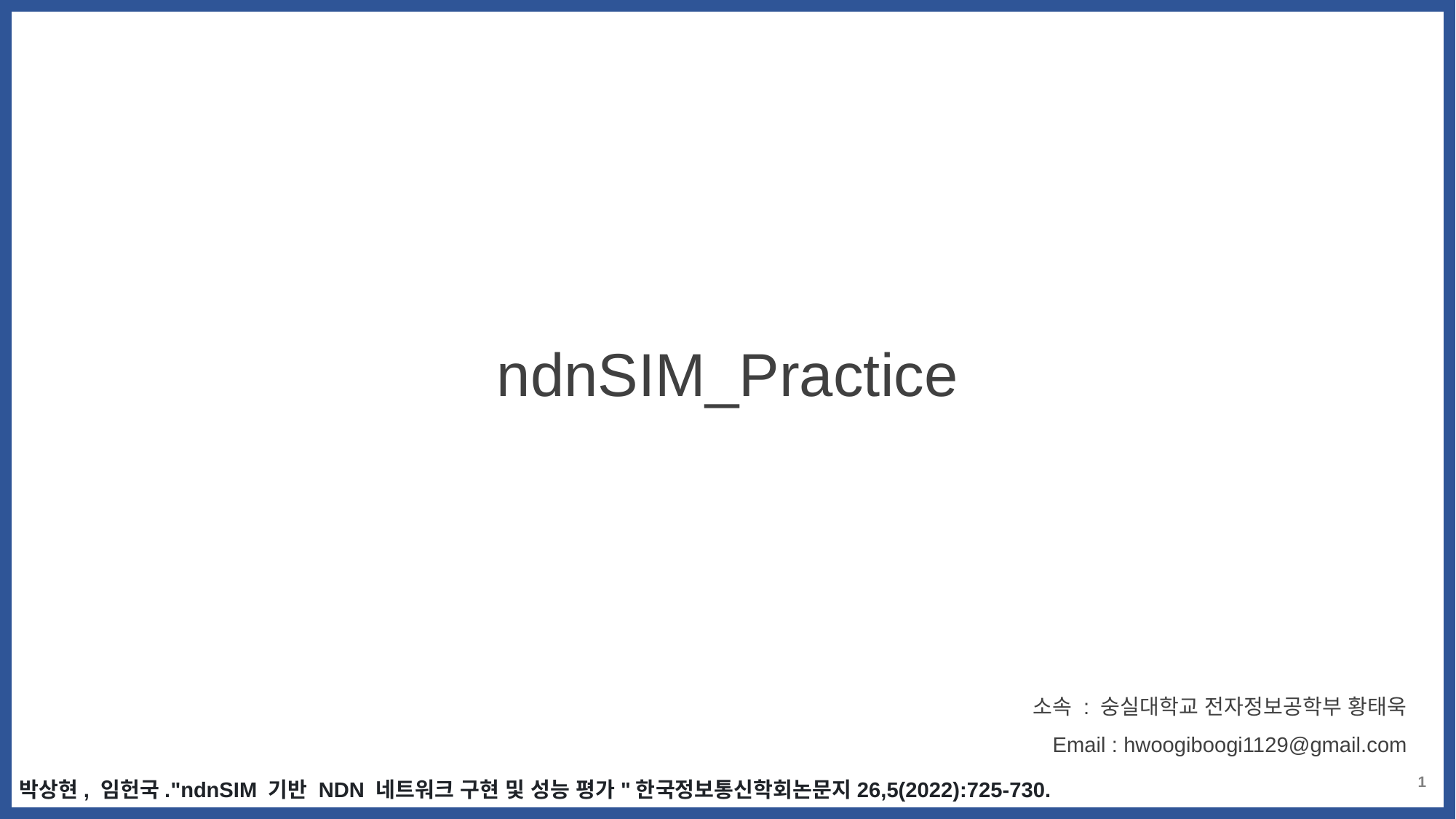

ndnSIM_Practice
소속 : 숭실대학교 전자정보공학부 황태욱
Email : hwoogiboogi1129@gmail.com
1
박상현, 임헌국."ndnSIM 기반 NDN 네트워크 구현 및 성능 평가"한국정보통신학회논문지26,5(2022):725-730.